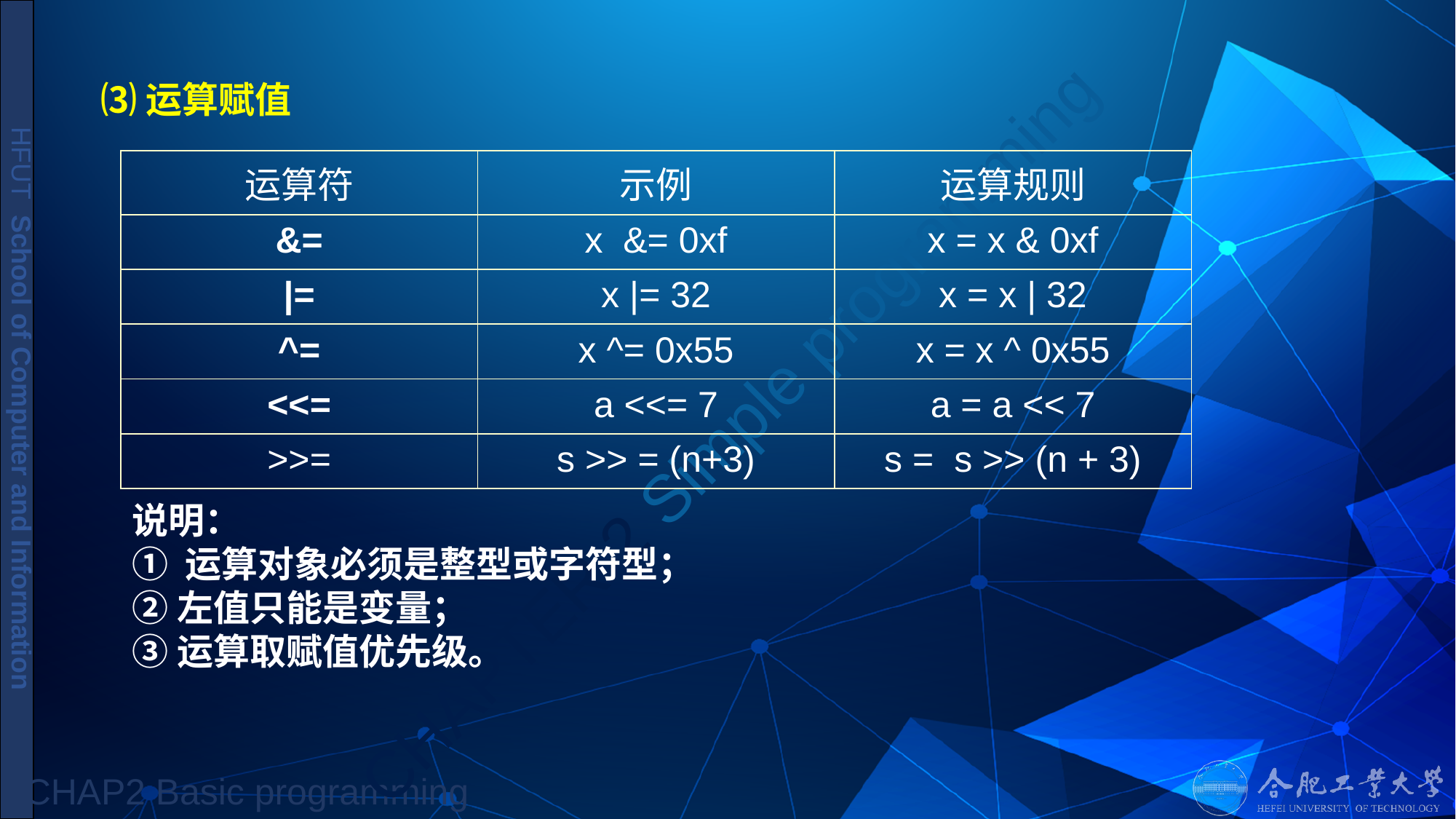

# ⑶运算赋值
| 运算符 | 示例 | 运算规则 |
| --- | --- | --- |
| &= | x &= 0xf | x = x & 0xf |
| |= | x |= 32 | x = x | 32 |
| ^= | x ^= 0x55 | x = x ^ 0x55 |
| <<= | a <<= 7 | a = a << 7 |
| >>= | s >> = (n+3) | s = s >> (n + 3) |
        说明：
         ① 运算对象必须是整型或字符型；
         ②左值只能是变量；
         ③运算取赋值优先级。